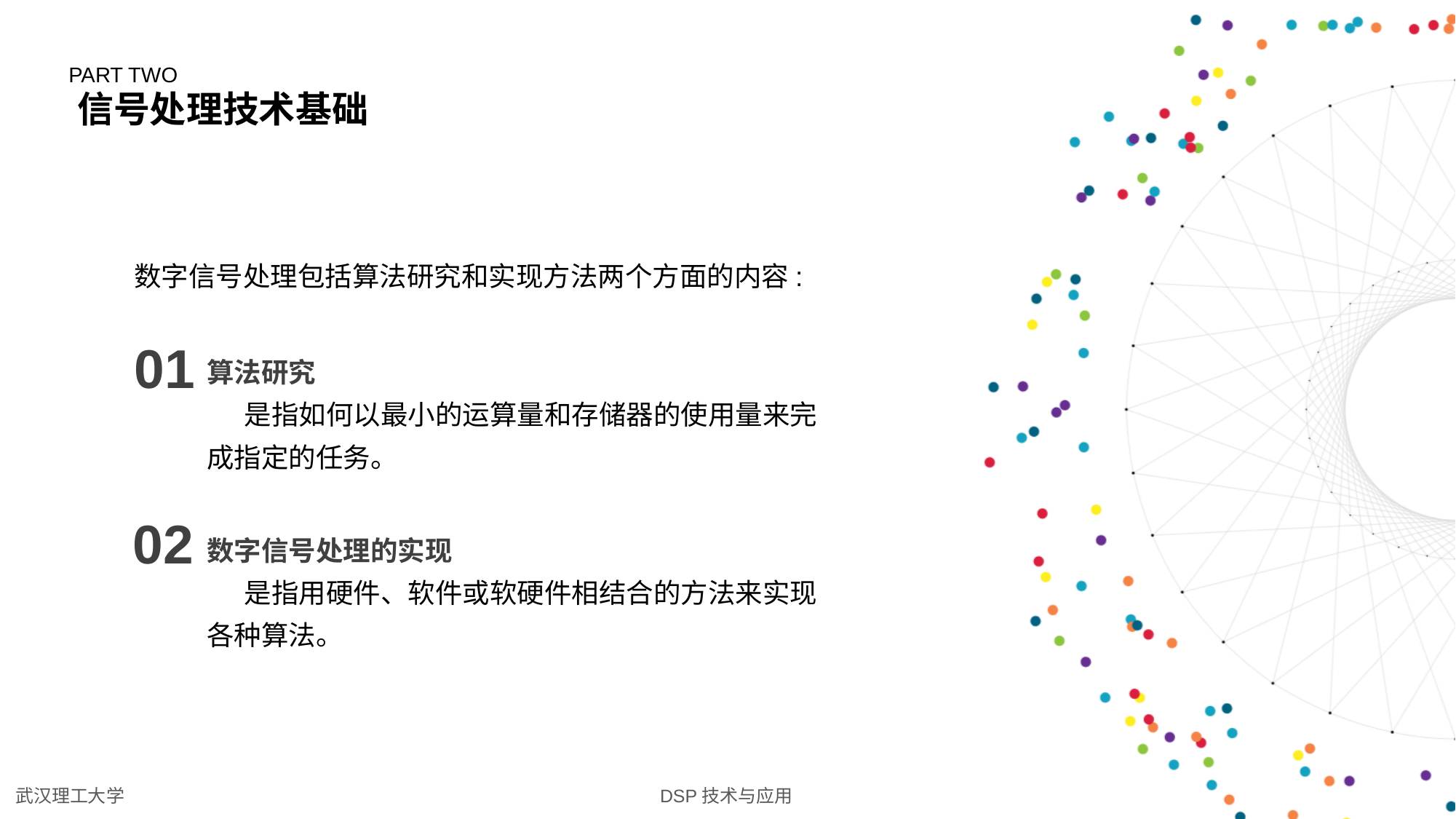

PART TWO
信号处理技术基础
数字信号处理包括算法研究和实现方法两个方面的内容:
01
算法研究
     是指如何以最小的运算量和存储器的使用量来完成指定的任务。
02
数字信号处理的实现
     是指用硬件、软件或软硬件相结合的方法来实现各种算法。
DSP技术与应用
武汉理工大学